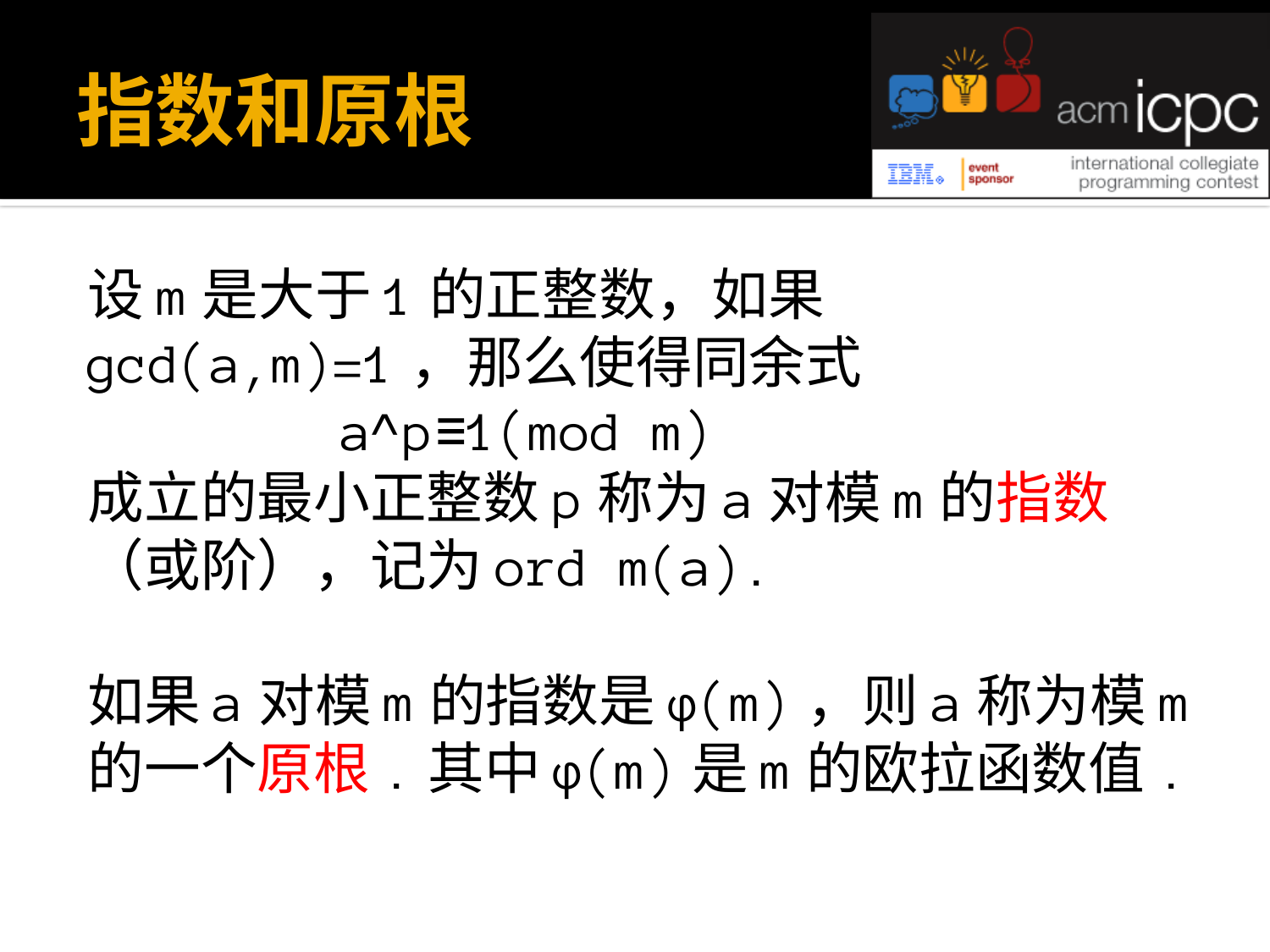

# 指数和原根
设m是大于1的正整数，如果gcd(a,m)=1，那么使得同余式
		a^p≡1(mod m)
成立的最小正整数p称为a对模m的指数（或阶），记为ord m(a).

如果a对模m的指数是φ(m)，则a称为模m的一个原根.其中φ(m)是m的欧拉函数值.